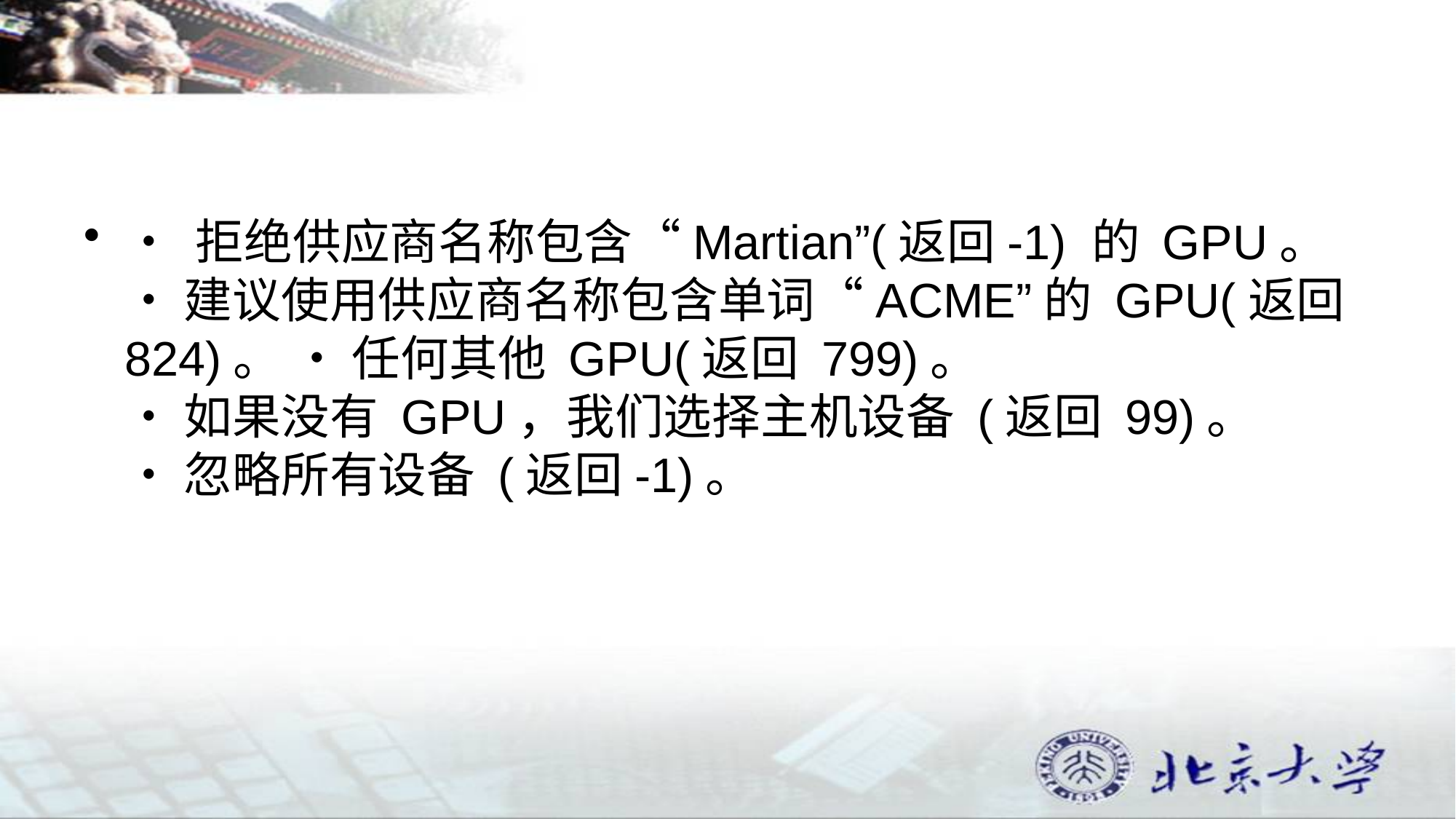

#
• 拒绝供应商名称包含“Martian”(返回-1) 的 GPU。
• 建议使用供应商名称包含单词“ACME”的 GPU(返回 824)。 • 任何其他 GPU(返回 799)。
• 如果没有 GPU，我们选择主机设备 (返回 99)。
• 忽略所有设备 (返回-1)。